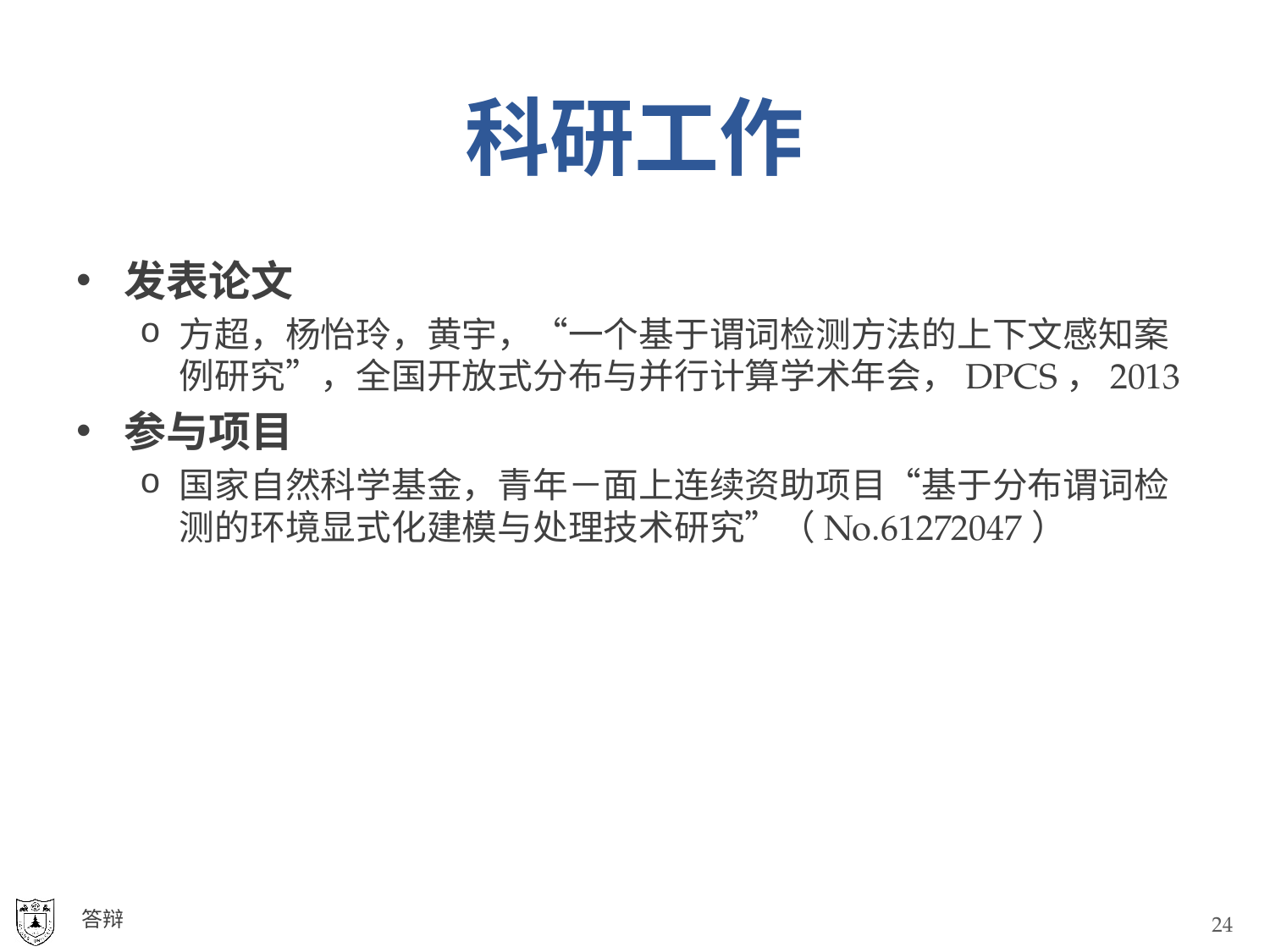

# 科研工作
发表论文
方超，杨怡玲，黄宇，“一个基于谓词检测方法的上下文感知案例研究”，全国开放式分布与并行计算学术年会，DPCS，2013
参与项目
国家自然科学基金，青年－面上连续资助项目“基于分布谓词检测的环境显式化建模与处理技术研究”（No.61272047）
答辩
24